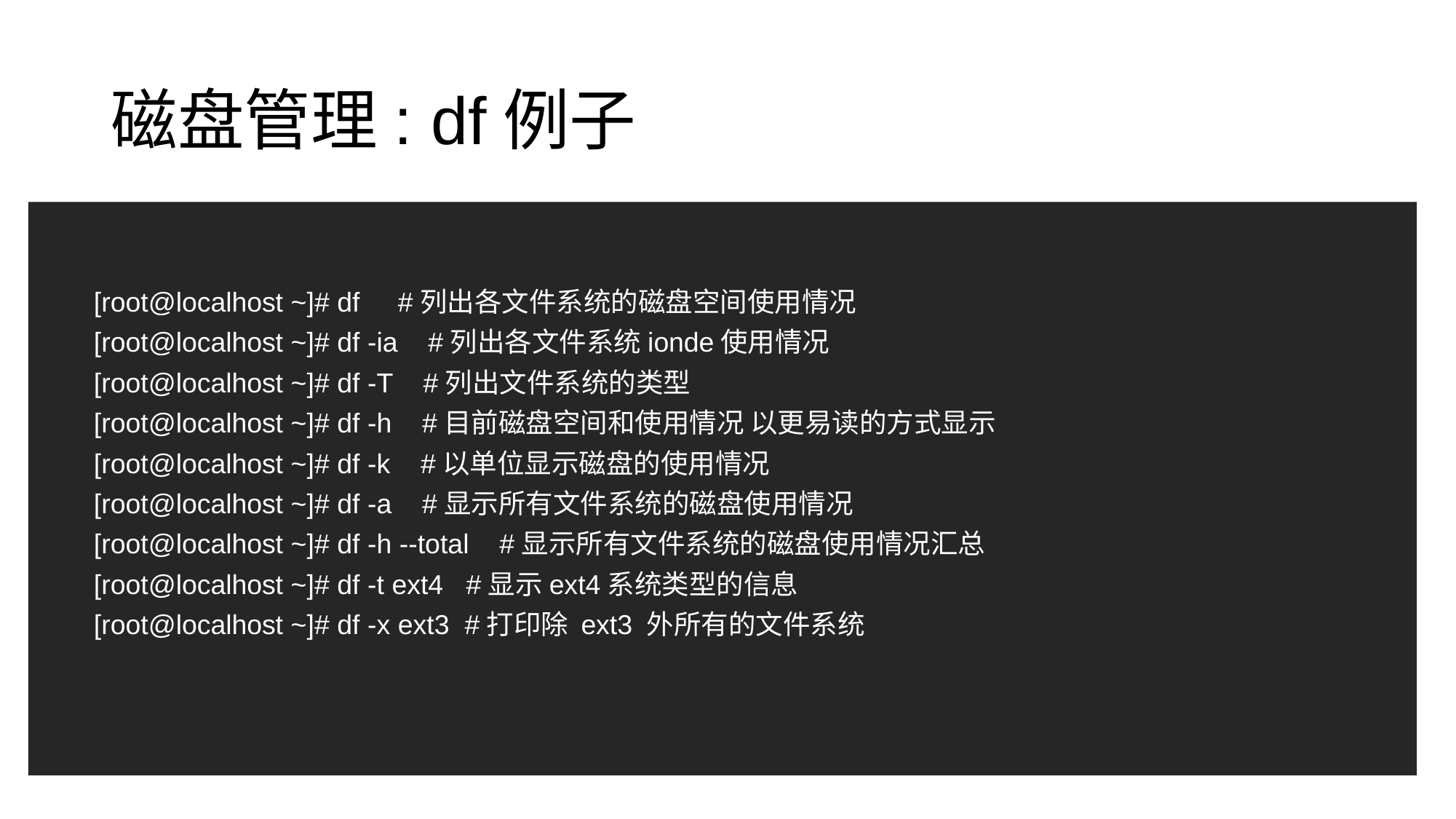

# 磁盘管理: df例子

[root@localhost ~]# df     #列出各文件系统的磁盘空间使用情况
[root@localhost ~]# df -ia    #列出各文件系统ionde使用情况
[root@localhost ~]# df -T    #列出文件系统的类型
[root@localhost ~]# df -h    #目前磁盘空间和使用情况 以更易读的方式显示
[root@localhost ~]# df -k    #以单位显示磁盘的使用情况
[root@localhost ~]# df -a    #显示所有文件系统的磁盘使用情况
[root@localhost ~]# df -h --total    #显示所有文件系统的磁盘使用情况汇总
[root@localhost ~]# df -t ext4   #显示ext4系统类型的信息
[root@localhost ~]# df -x ext3  #打印除 ext3 外所有的文件系统